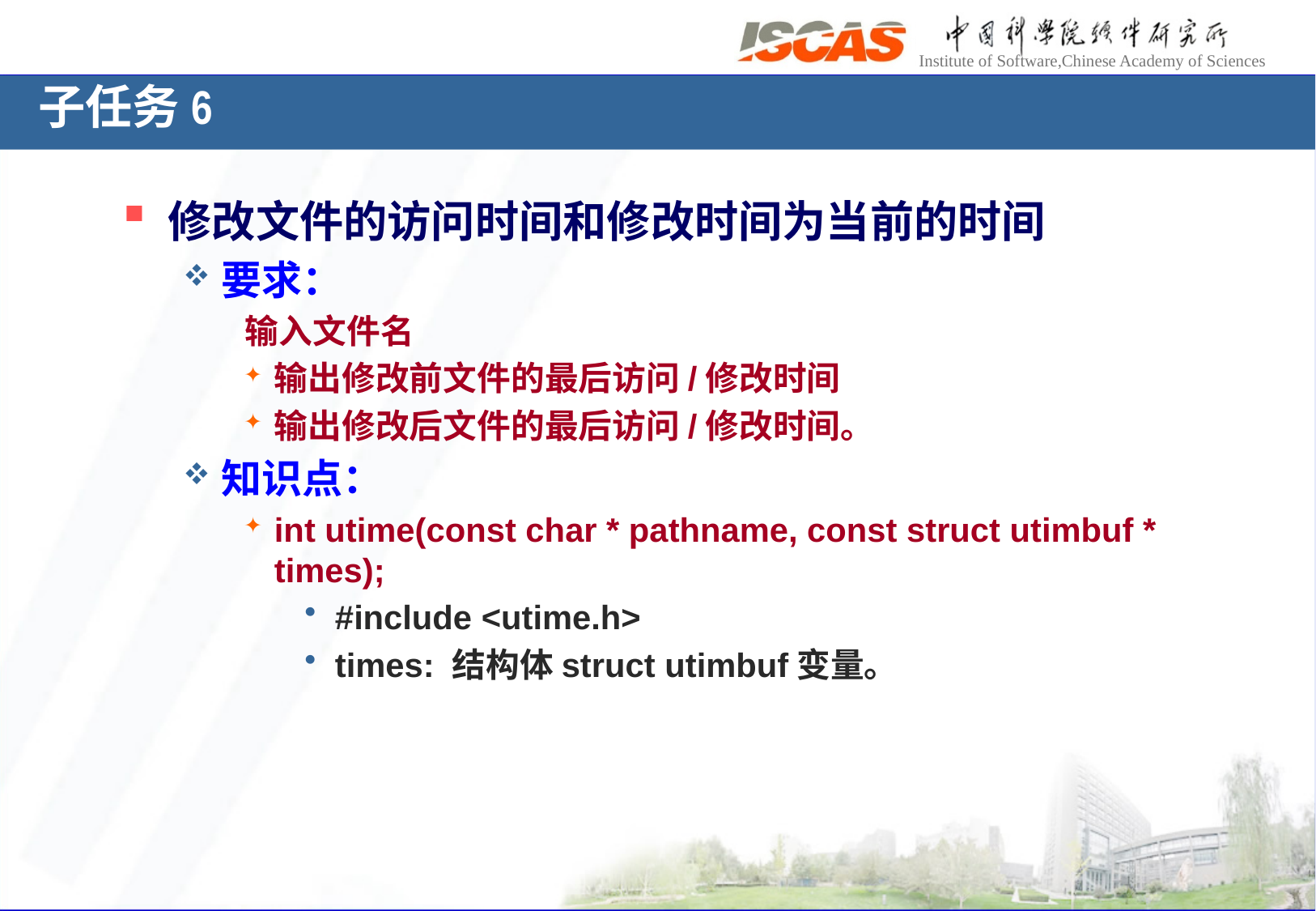

子任务6
修改文件的访问时间和修改时间为当前的时间
要求：
       输入文件名
输出修改前文件的最后访问/修改时间
输出修改后文件的最后访问/修改时间。
知识点：
int utime(const char * pathname, const struct utimbuf * times);
#include <utime.h>
times: 结构体struct utimbuf变量。